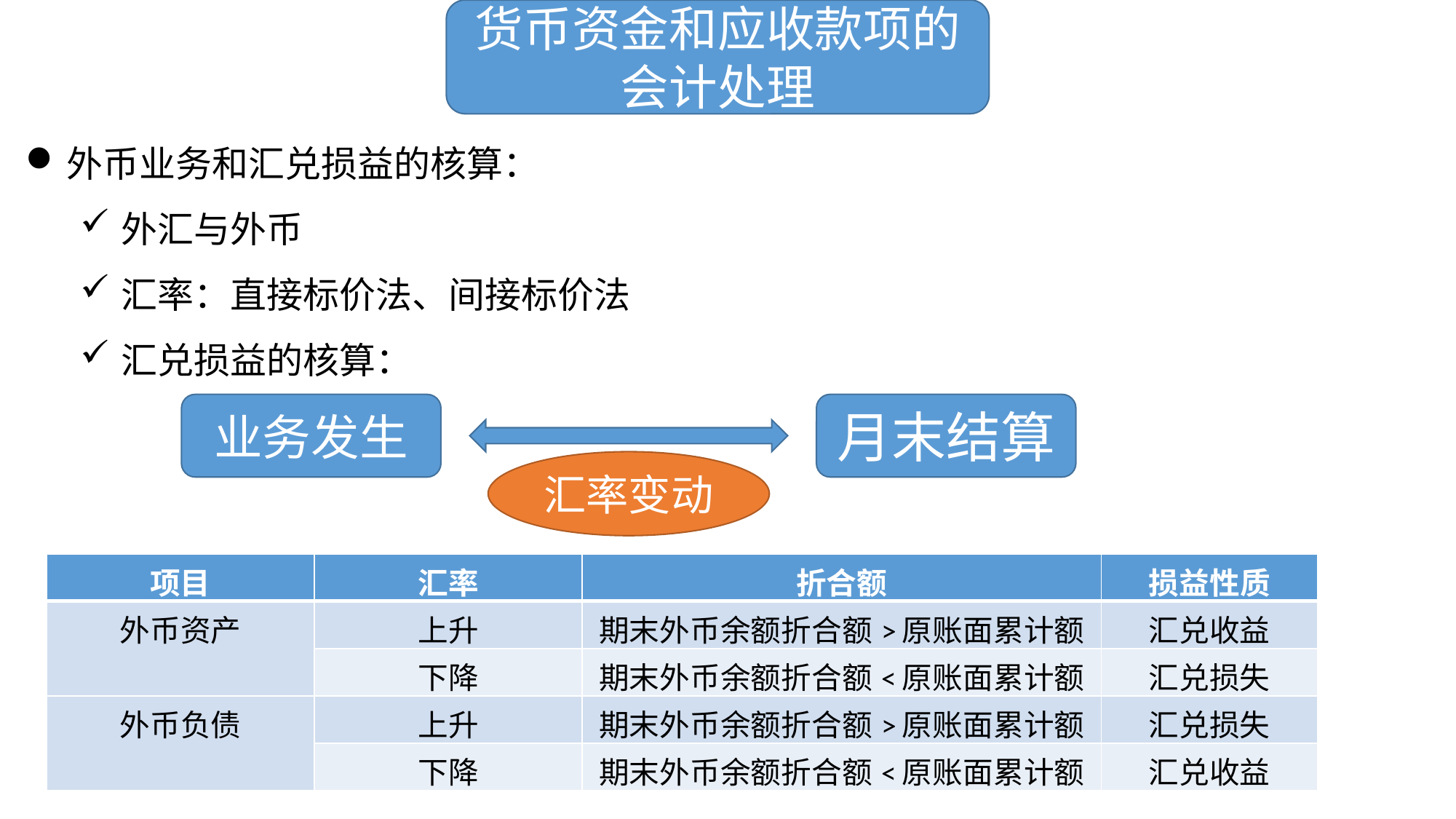

货币资金和应收款项的会计处理
外币业务和汇兑损益的核算：
外汇与外币
汇率：直接标价法、间接标价法
汇兑损益的核算：

业务发生
月末结算

汇率变动
| 项目 | 汇率 | 折合额 | 损益性质 |
| --- | --- | --- | --- |
| 外币资产 | 上升 | 期末外币余额折合额>原账面累计额 | 汇兑收益 |
|  | 下降 | 期末外币余额折合额<原账面累计额 | 汇兑损失 |
| 外币负债 | 上升 | 期末外币余额折合额>原账面累计额 | 汇兑损失 |
|  | 下降 | 期末外币余额折合额<原账面累计额 | 汇兑收益 |